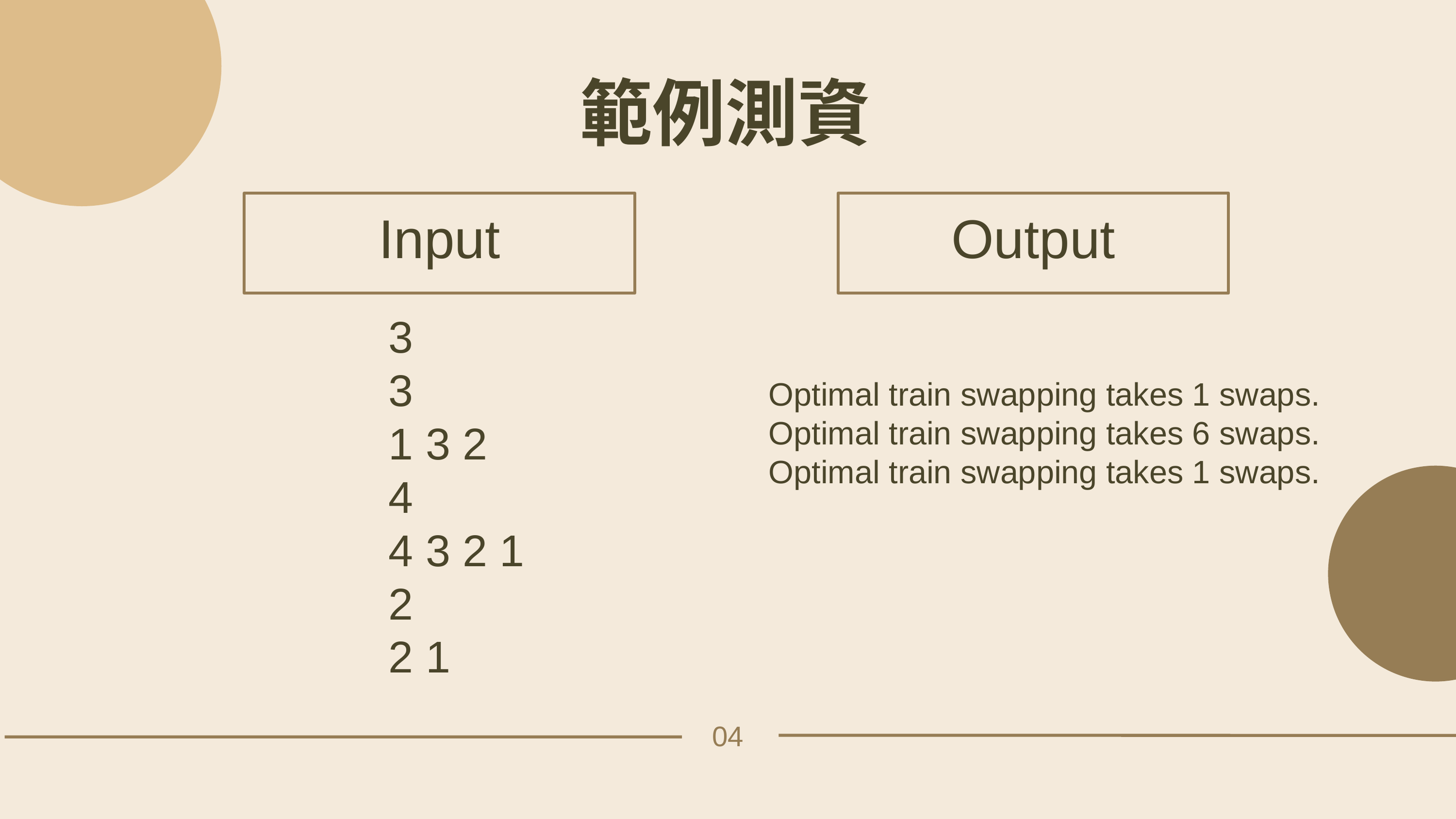

範例測資

Input
Output
3
3
1 3 2
4
4 3 2 1
2
2 1
Optimal train swapping takes 1 swaps.
Optimal train swapping takes 6 swaps.
Optimal train swapping takes 1 swaps.

04